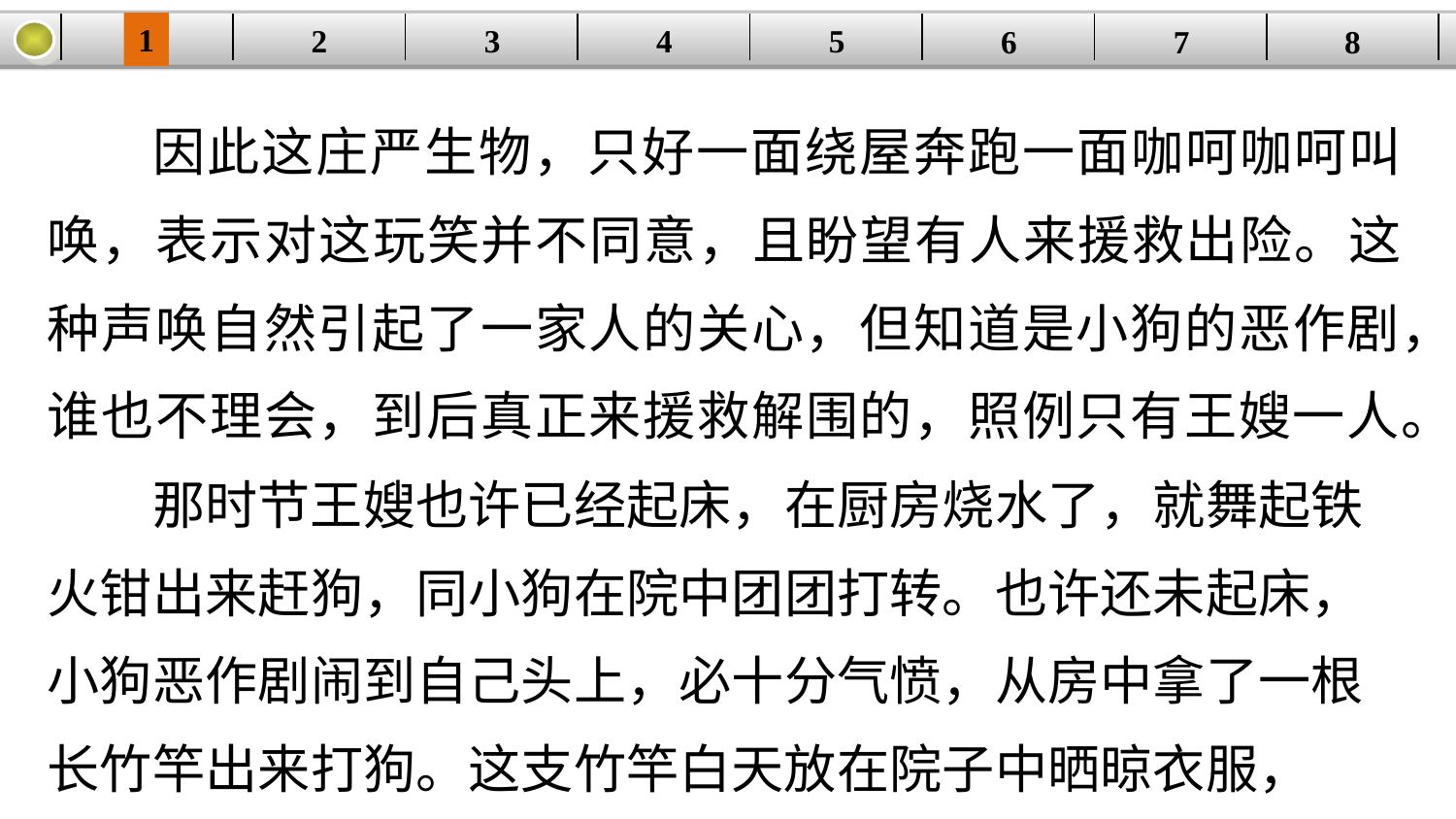

1
2
3
4
|  |  |  |  |  |  |  |  |
| --- | --- | --- | --- | --- | --- | --- | --- |
5
6
7
8

因此这庄严生物，只好一面绕屋奔跑一面咖呵咖呵叫唤，表示对这玩笑并不同意，且盼望有人来援救出险。这种声唤自然引起了一家人的关心，但知道是小狗的恶作剧，谁也不理会，到后真正来援救解围的，照例只有王嫂一人。
那时节王嫂也许已经起床，在厨房烧水了，就舞起铁火钳出来赶狗，同小狗在院中团团打转。也许还未起床，小狗恶作剧闹到自己头上，必十分气愤，从房中拿了一根长竹竿出来打狗。这支竹竿白天放在院子中晒晾衣服，